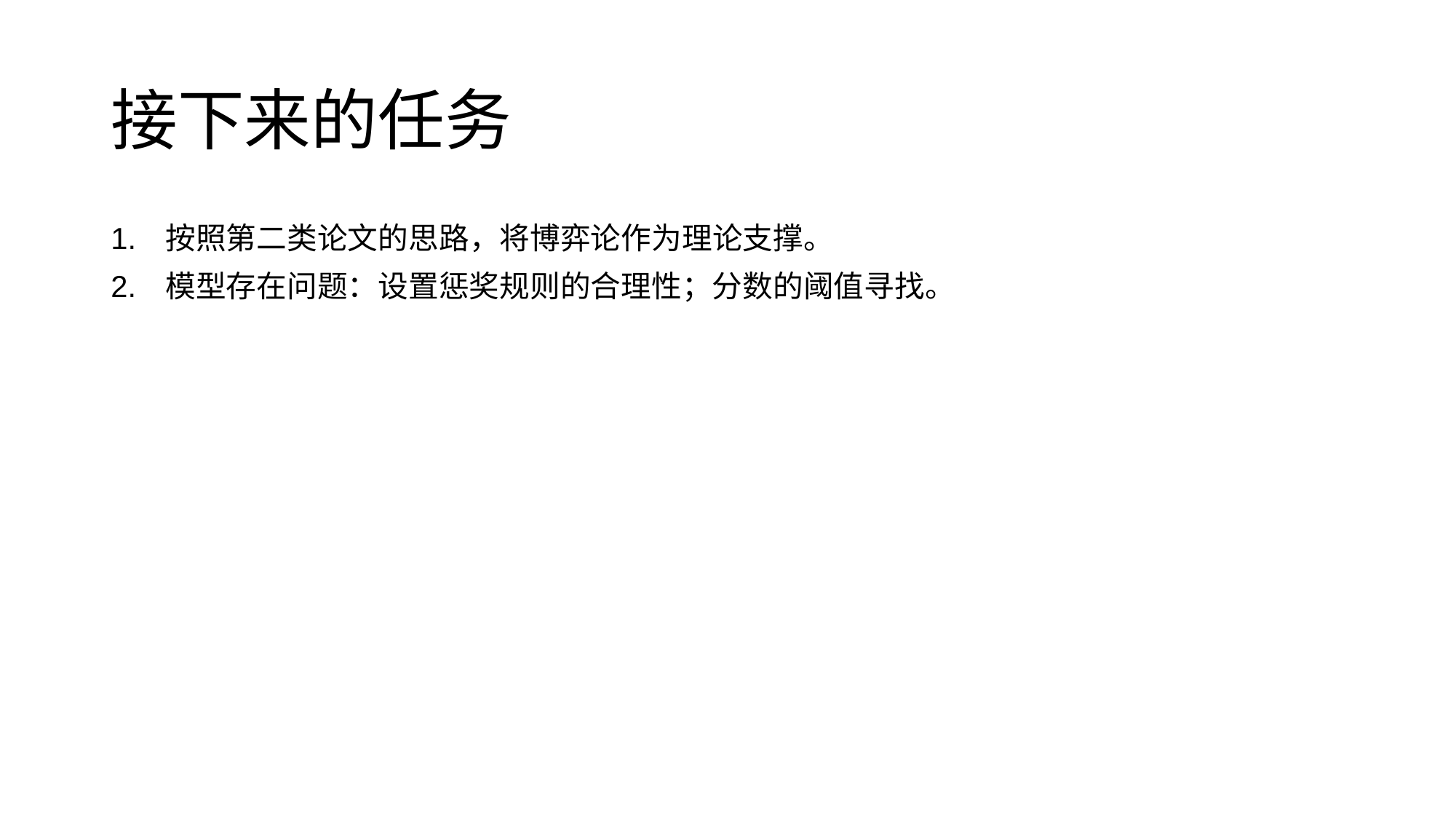

# 接下来的任务
按照第二类论文的思路，将博弈论作为理论支撑。
模型存在问题：设置惩奖规则的合理性；分数的阈值寻找。